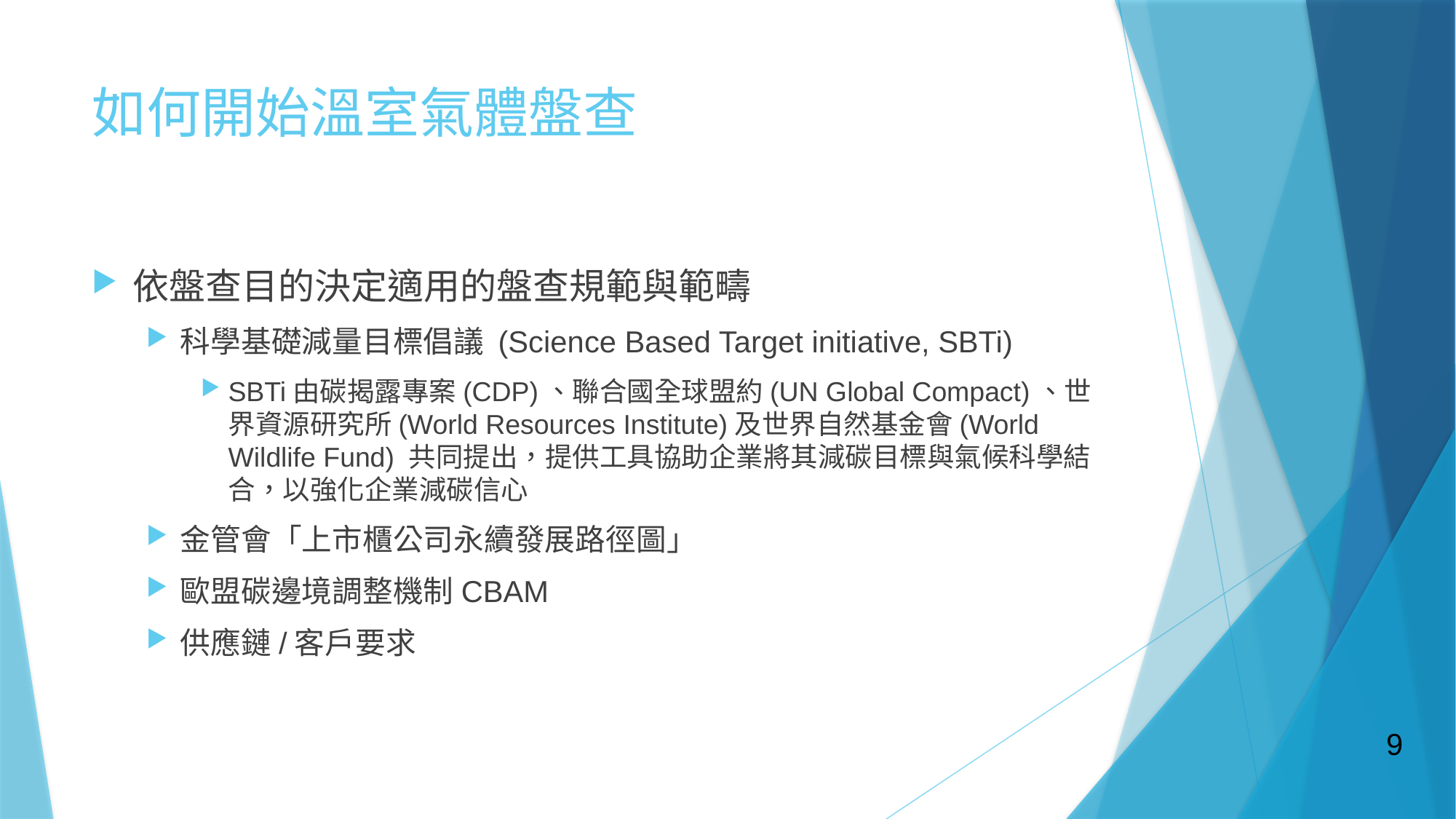

# 如何開始溫室氣體盤查
依盤查目的決定適用的盤查規範與範疇
科學基礎減量目標倡議 (Science Based Target initiative, SBTi)
SBTi由碳揭露專案(CDP)、聯合國全球盟約(UN Global Compact)、世界資源研究所(World Resources Institute)及世界自然基金會(World Wildlife Fund) 共同提出，提供工具協助企業將其減碳目標與氣候科學結合，以強化企業減碳信心
金管會「上市櫃公司永續發展路徑圖」
歐盟碳邊境調整機制CBAM
供應鏈/客戶要求
9